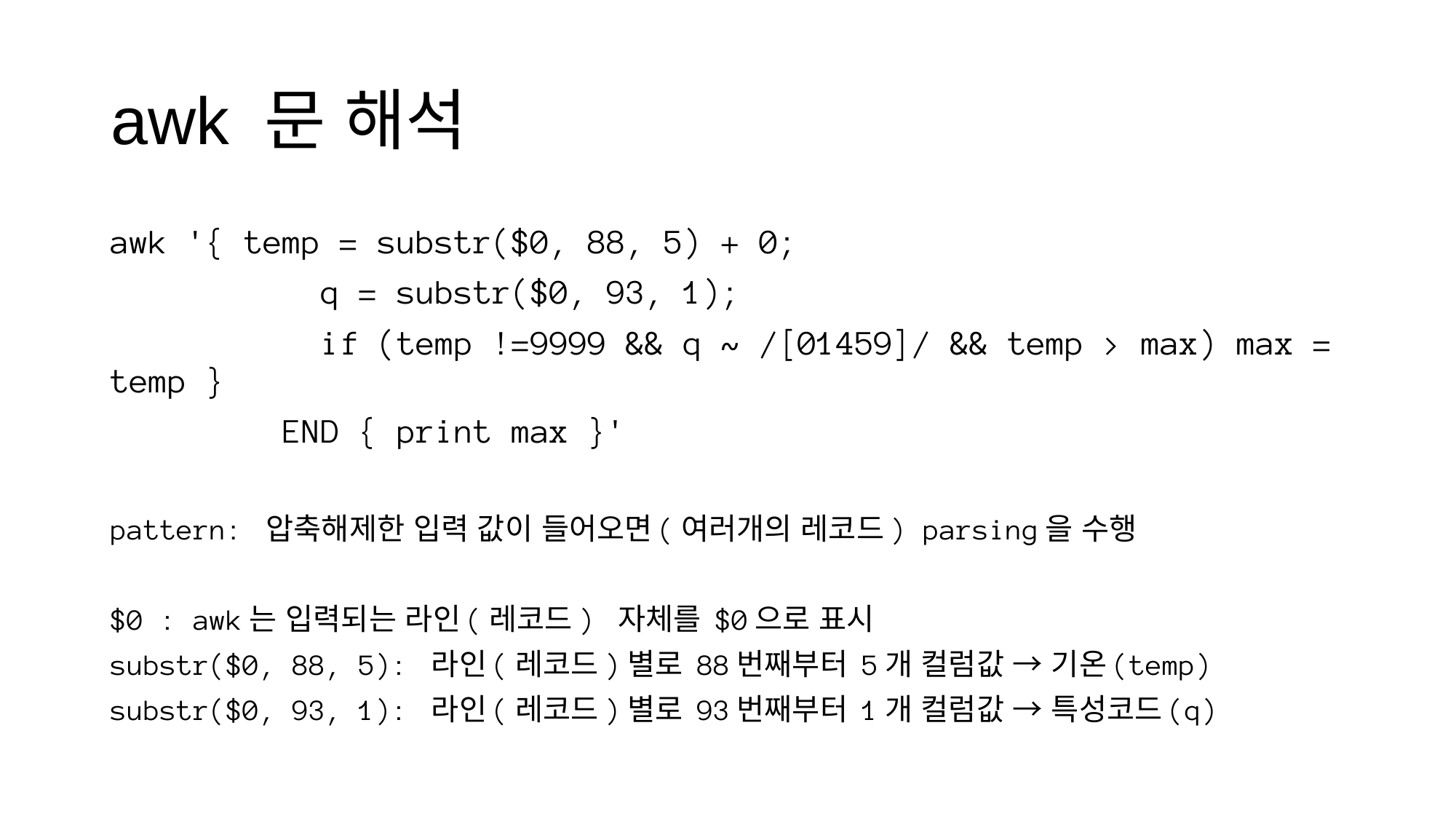

# awk 문 해석
awk '{ temp = substr($0, 88, 5) + 0;
           q = substr($0, 93, 1);
           if (temp !=9999 && q ~ /[01459]/ && temp > max) max = temp }
         END { print max }'

pattern: 압축해제한 입력 값이 들어오면(여러개의 레코드) parsing을 수행

$0 : awk는 입력되는 라인(레코드) 자체를 $0으로 표시
substr($0, 88, 5): 라인(레코드)별로 88번째부터 5개 컬럼값 → 기온(temp)
substr($0, 93, 1): 라인(레코드)별로 93번째부터 1개 컬럼값 → 특성코드(q)